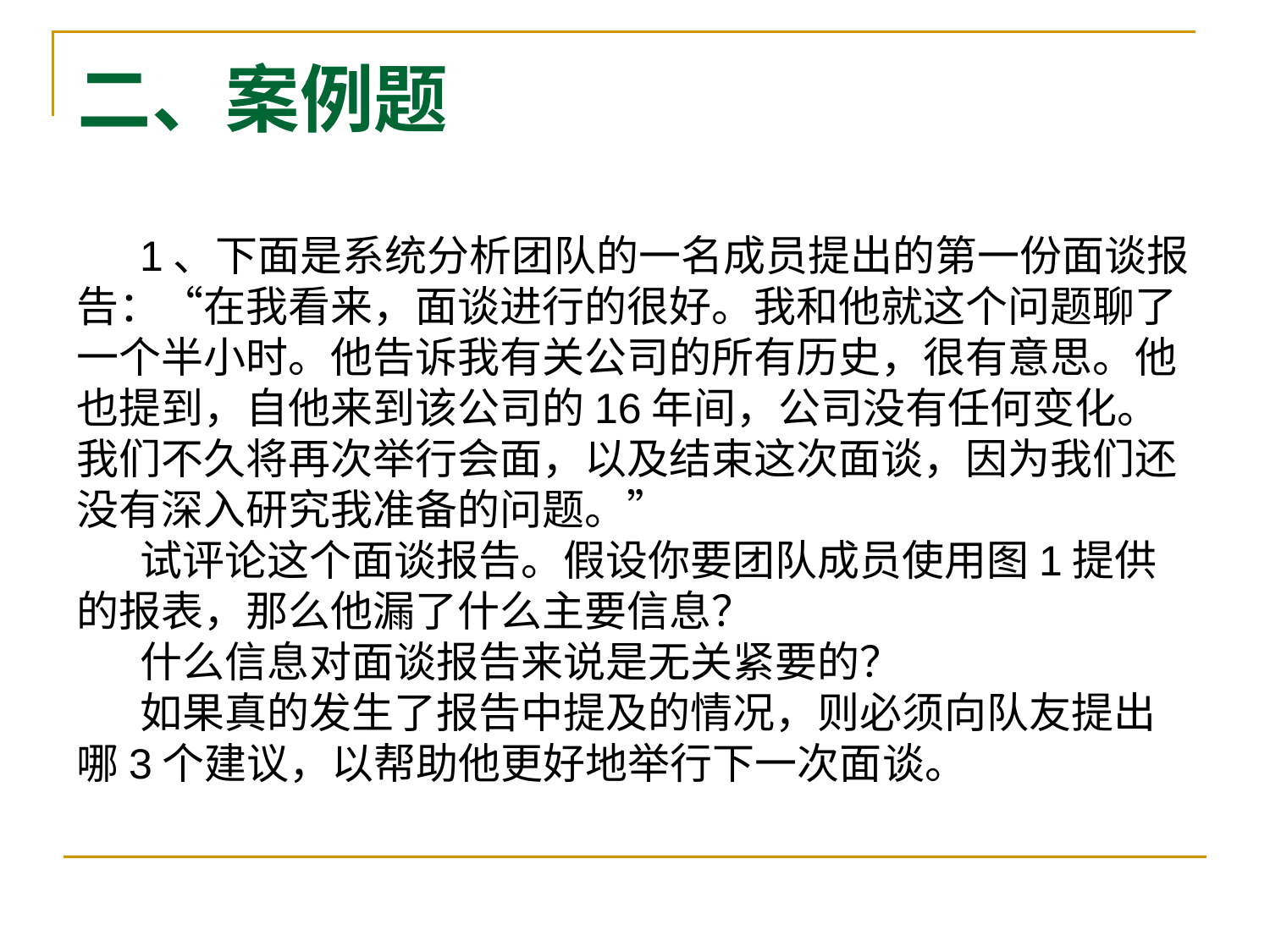

二、案例题
1、下面是系统分析团队的一名成员提出的第一份面谈报告：“在我看来，面谈进行的很好。我和他就这个问题聊了一个半小时。他告诉我有关公司的所有历史，很有意思。他也提到，自他来到该公司的16年间，公司没有任何变化。我们不久将再次举行会面，以及结束这次面谈，因为我们还没有深入研究我准备的问题。”
试评论这个面谈报告。假设你要团队成员使用图1提供的报表，那么他漏了什么主要信息？
什么信息对面谈报告来说是无关紧要的？
如果真的发生了报告中提及的情况，则必须向队友提出哪3个建议，以帮助他更好地举行下一次面谈。